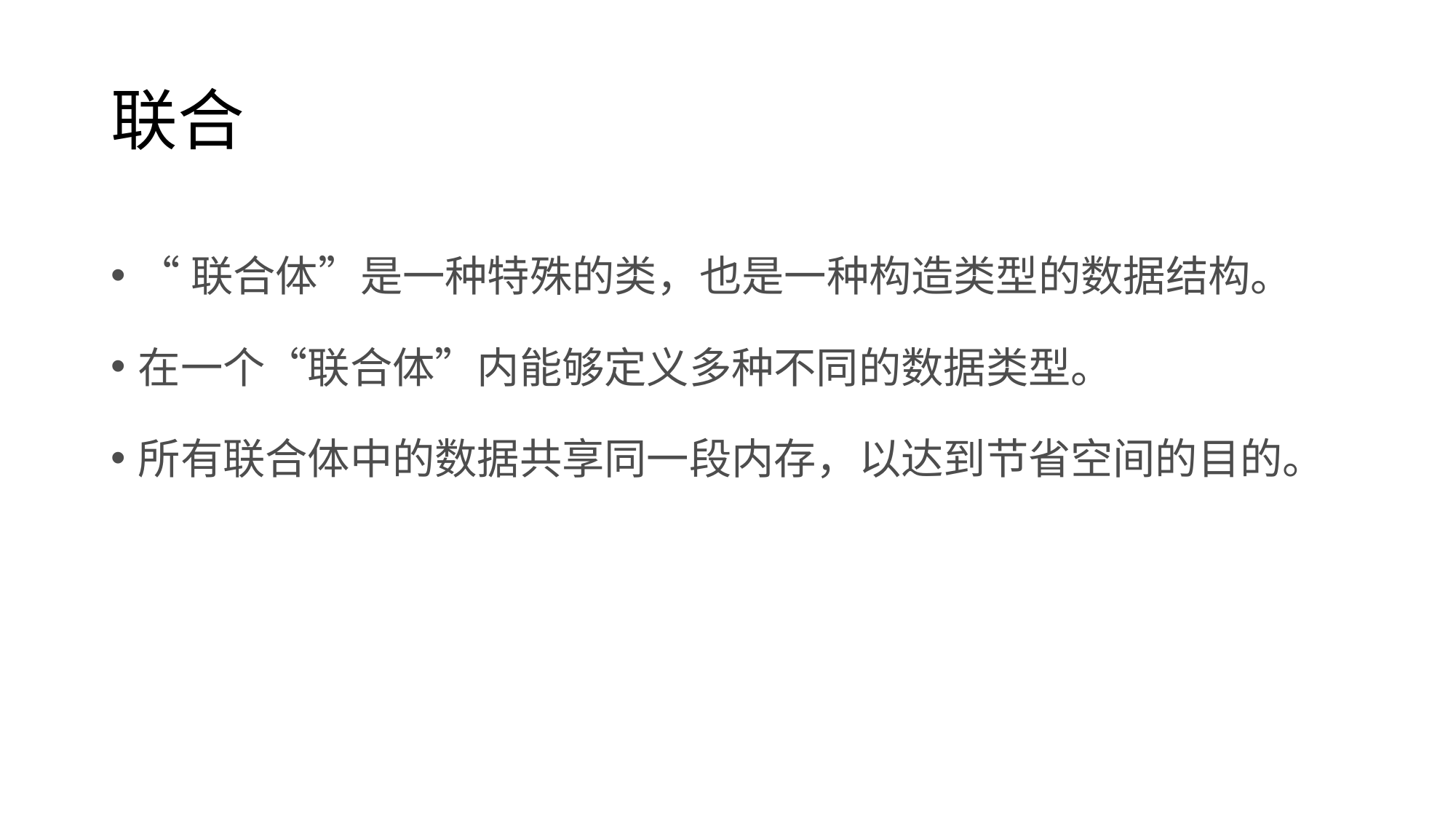

# 联合
“联合体”是一种特殊的类，也是一种构造类型的数据结构。
在一个“联合体”内能够定义多种不同的数据类型。
所有联合体中的数据共享同一段内存，以达到节省空间的目的。